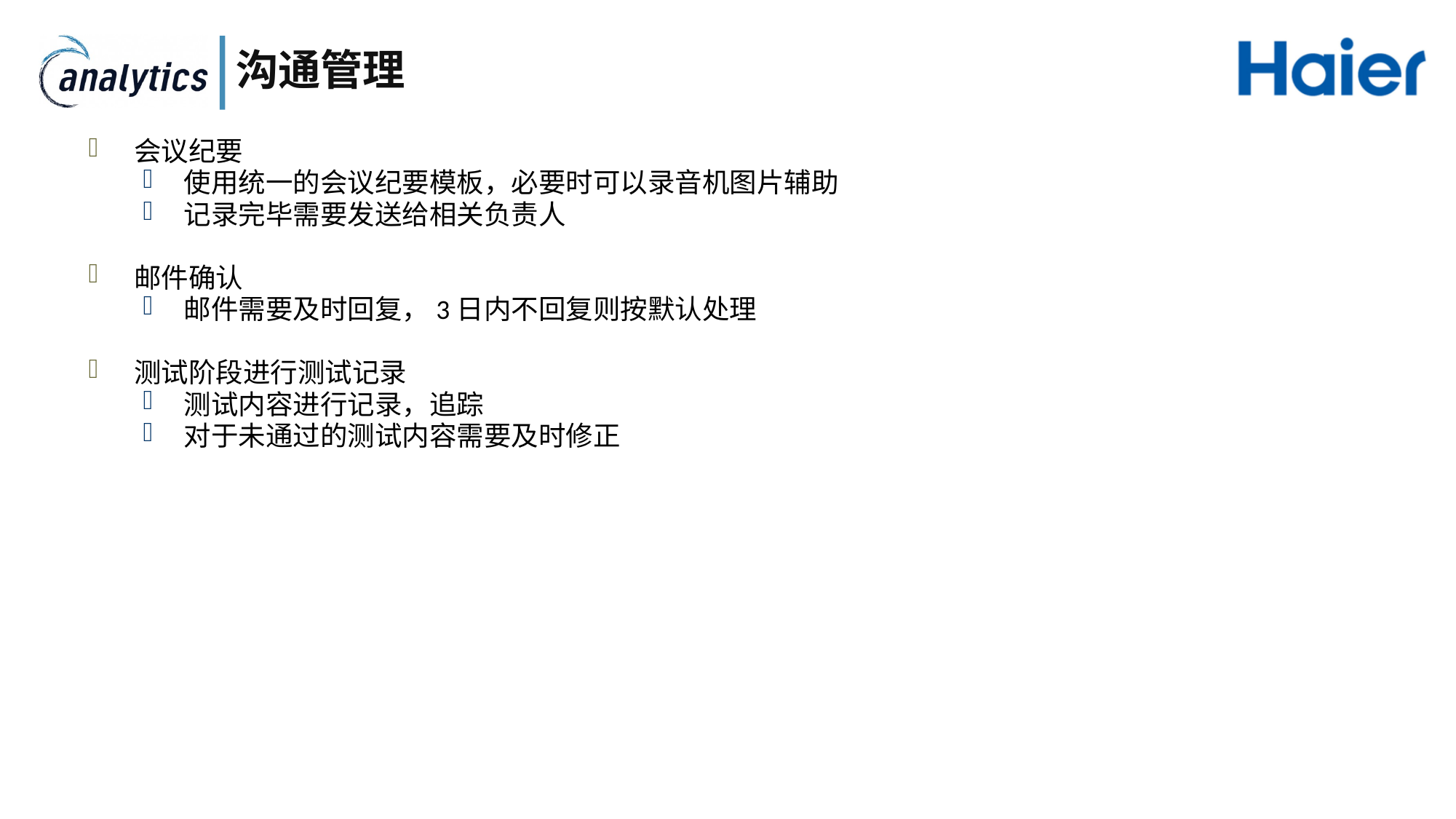

# 沟通管理
会议纪要
使用统一的会议纪要模板，必要时可以录音机图片辅助
记录完毕需要发送给相关负责人

邮件确认
邮件需要及时回复，3日内不回复则按默认处理

测试阶段进行测试记录
测试内容进行记录，追踪
对于未通过的测试内容需要及时修正